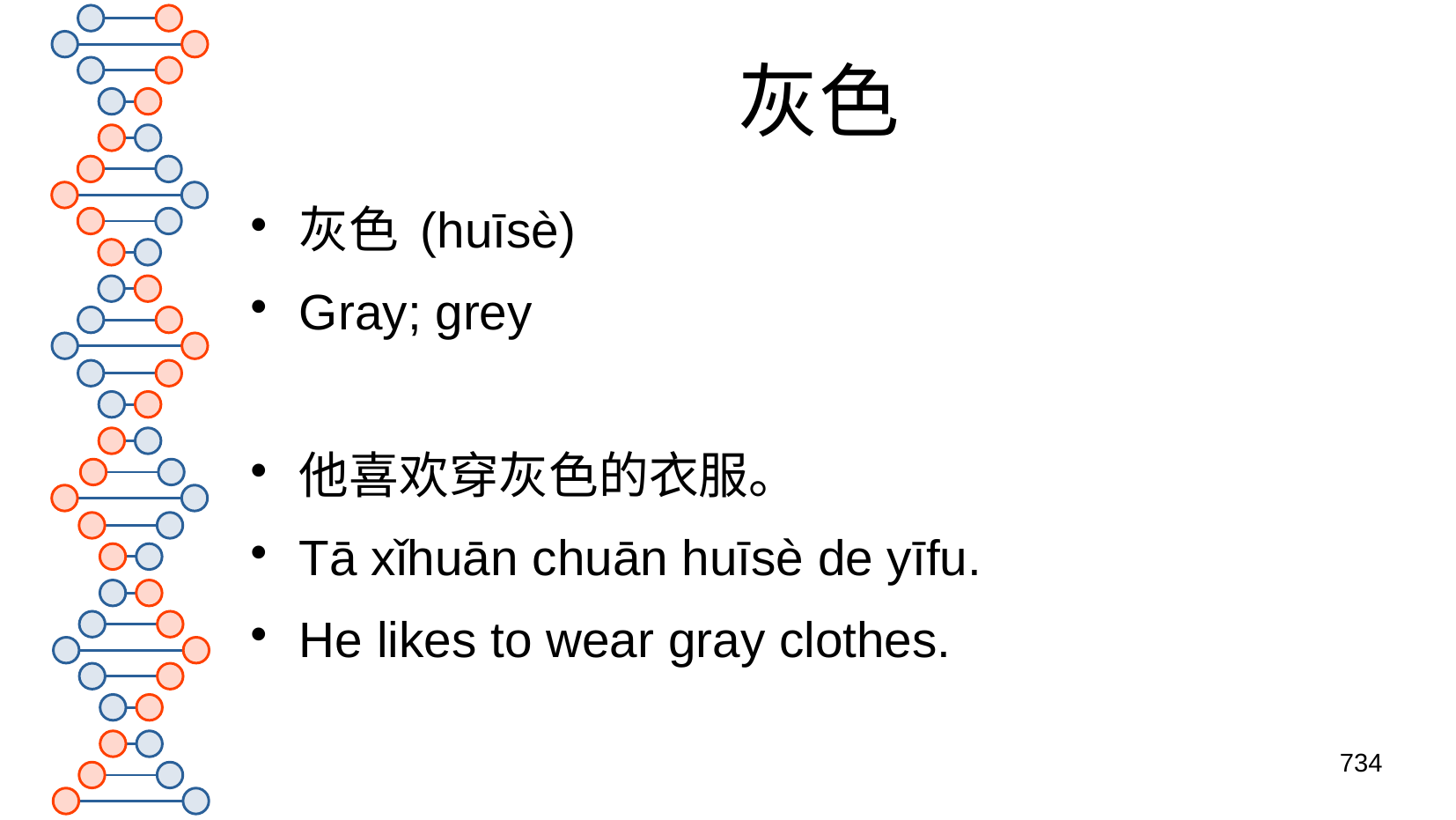

# 灰色
灰色 (huīsè)
Gray; grey

他喜欢穿灰色的衣服。
Tā xǐhuān chuān huīsè de yīfu.
He likes to wear gray clothes.

734